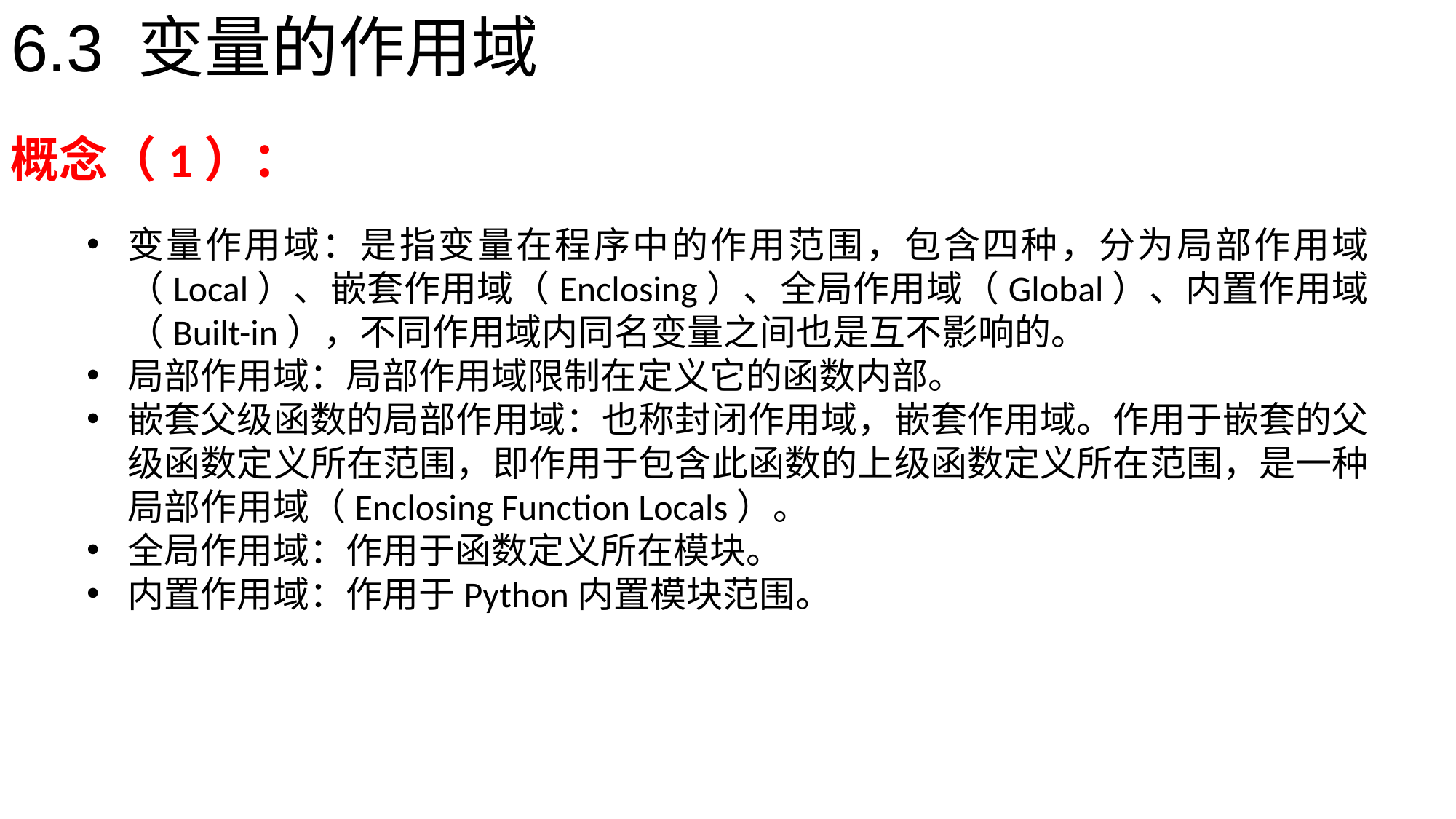

# 6.3 变量的作用域
概念（1）：
变量作用域：是指变量在程序中的作用范围，包含四种，分为局部作用域（Local）、嵌套作用域（Enclosing）、全局作用域（Global）、内置作用域（Built-in），不同作用域内同名变量之间也是互不影响的。
局部作用域：局部作用域限制在定义它的函数内部。
嵌套父级函数的局部作用域：也称封闭作用域，嵌套作用域。作用于嵌套的父级函数定义所在范围，即作用于包含此函数的上级函数定义所在范围，是一种局部作用域（Enclosing Function Locals）。
全局作用域：作用于函数定义所在模块。
内置作用域：作用于Python内置模块范围。